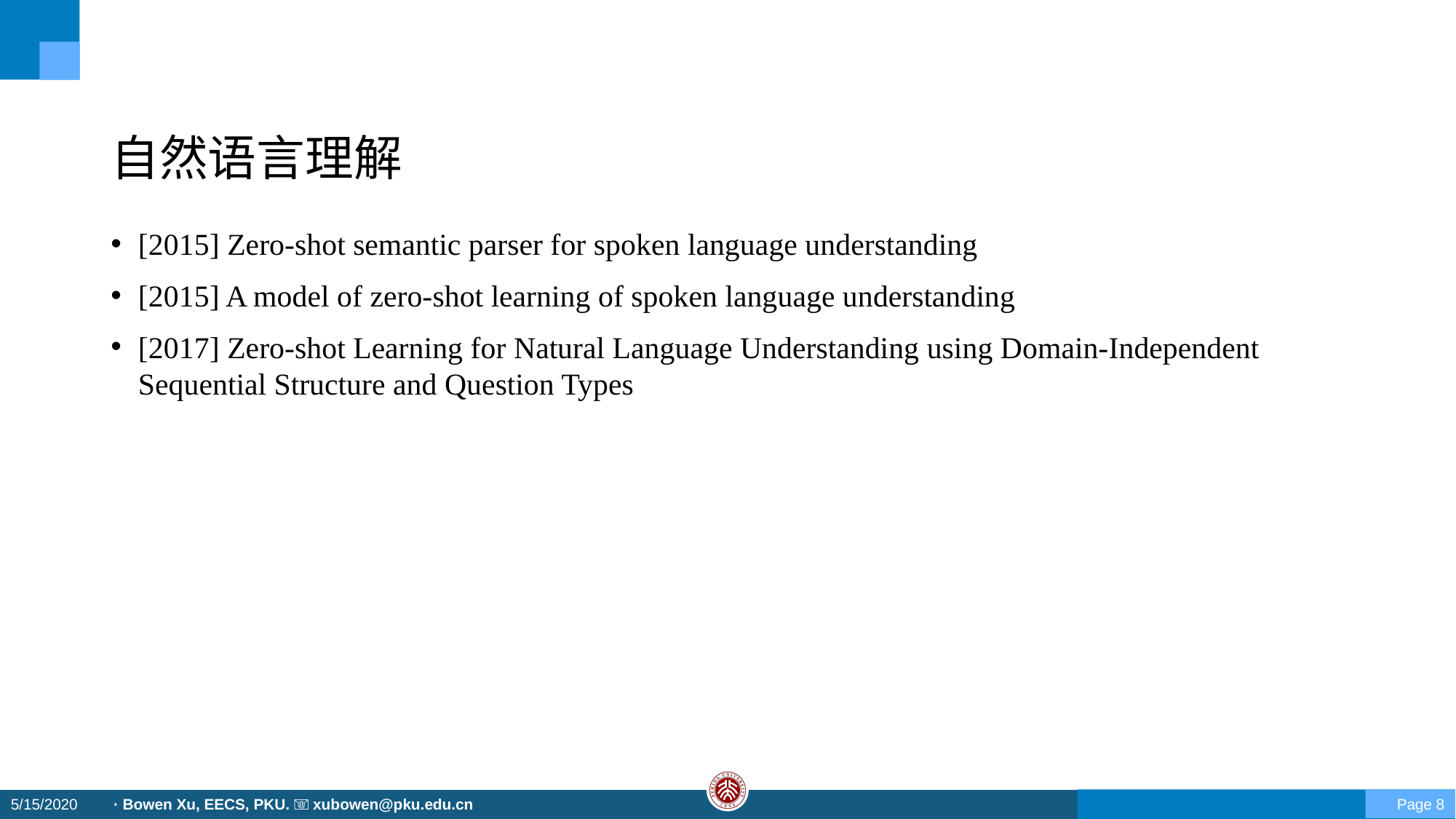

# 自然语言理解
[2015] Zero-shot semantic parser for spoken language understanding
[2015] A model of zero-shot learning of spoken language understanding
[2017] Zero-shot Learning for Natural Language Understanding using Domain-Independent Sequential Structure and Question Types